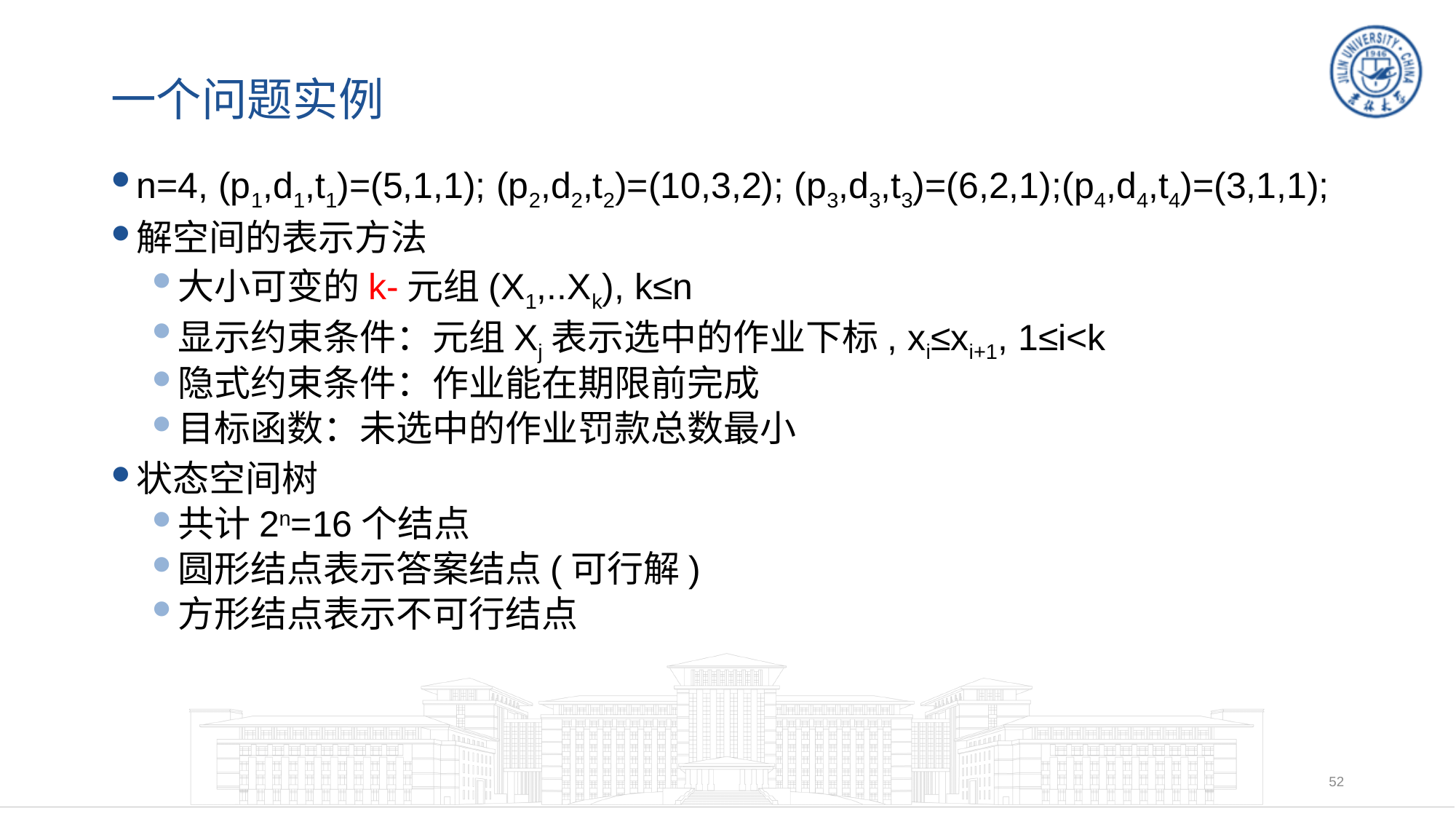

# 一个问题实例
n=4, (p1,d1,t1)=(5,1,1); (p2,d2,t2)=(10,3,2); (p3,d3,t3)=(6,2,1);(p4,d4,t4)=(3,1,1);
解空间的表示方法
大小可变的k-元组(X1,..Xk), k≤n
显示约束条件：元组Xj表示选中的作业下标, xi≤xi+1, 1≤i<k
隐式约束条件：作业能在期限前完成
目标函数：未选中的作业罚款总数最小
状态空间树
共计2n=16个结点
圆形结点表示答案结点(可行解)
方形结点表示不可行结点
52